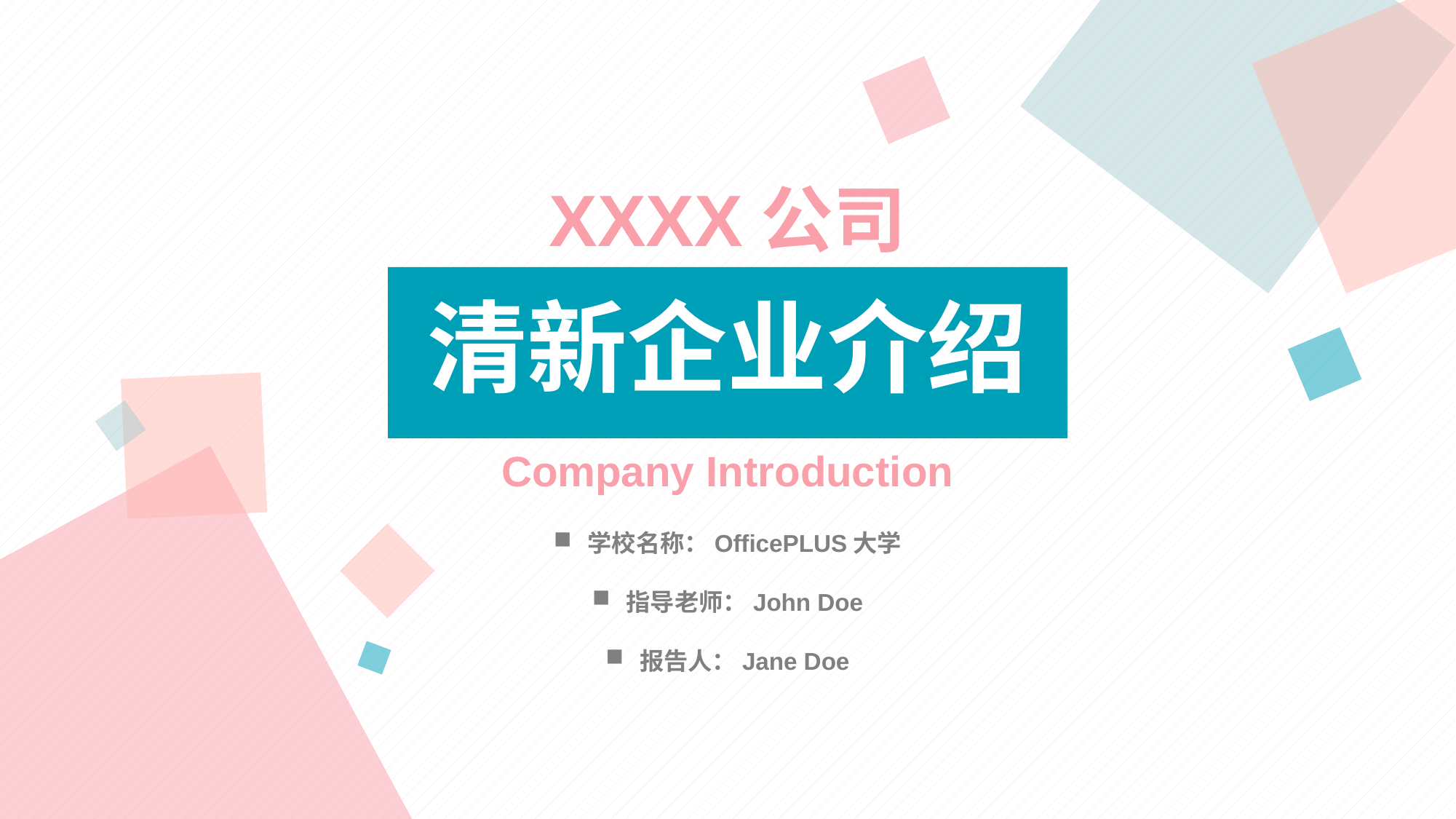

XXXX公司
清新企业介绍
Company Introduction
学校名称：OfficePLUS大学
指导老师：John Doe
报告人：Jane Doe